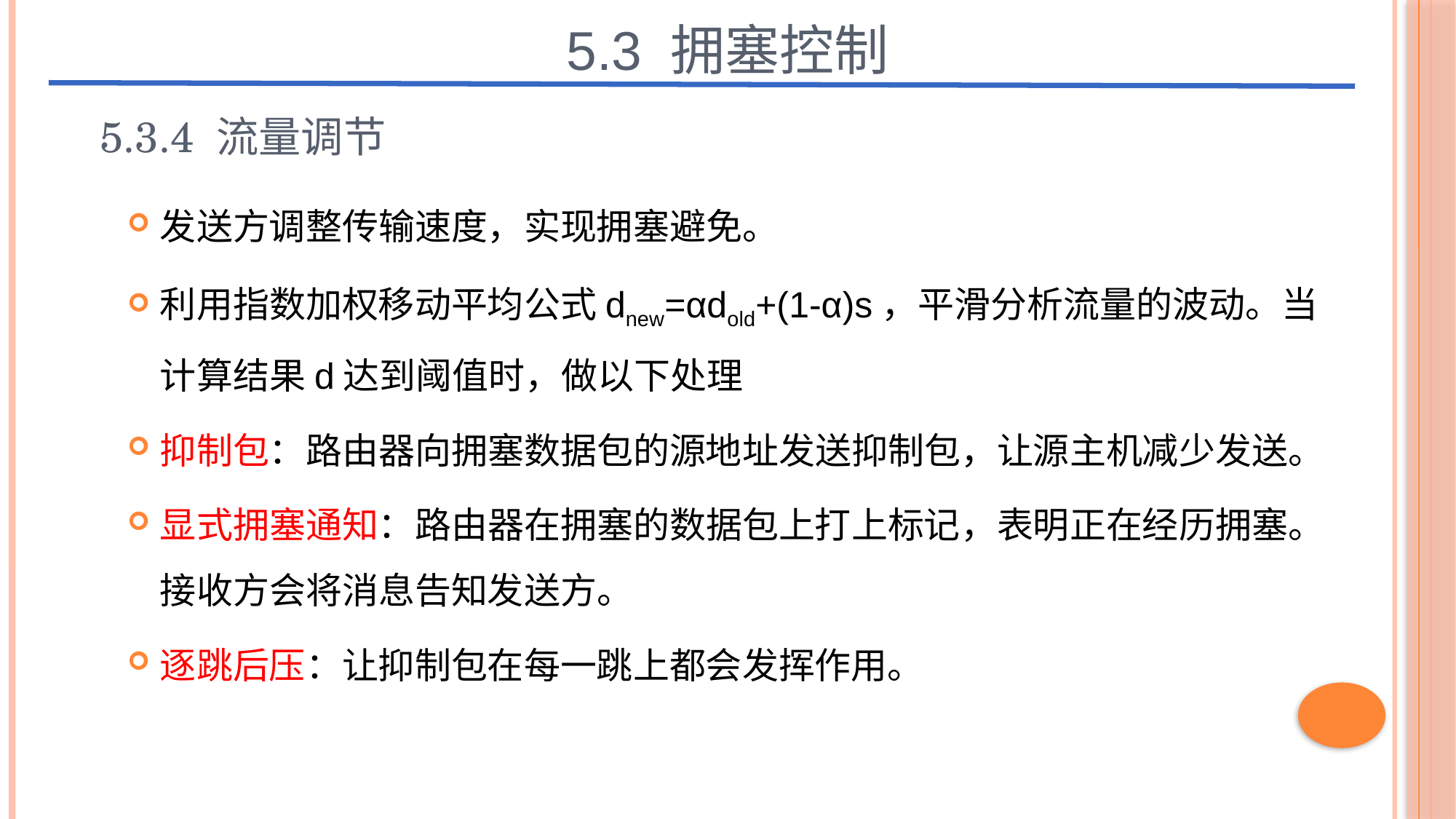

5.3 拥塞控制
5.3.4 流量调节
发送方调整传输速度，实现拥塞避免。
利用指数加权移动平均公式dnew=αdold+(1-α)s，平滑分析流量的波动。当计算结果d达到阈值时，做以下处理
抑制包：路由器向拥塞数据包的源地址发送抑制包，让源主机减少发送。
显式拥塞通知：路由器在拥塞的数据包上打上标记，表明正在经历拥塞。接收方会将消息告知发送方。
逐跳后压：让抑制包在每一跳上都会发挥作用。